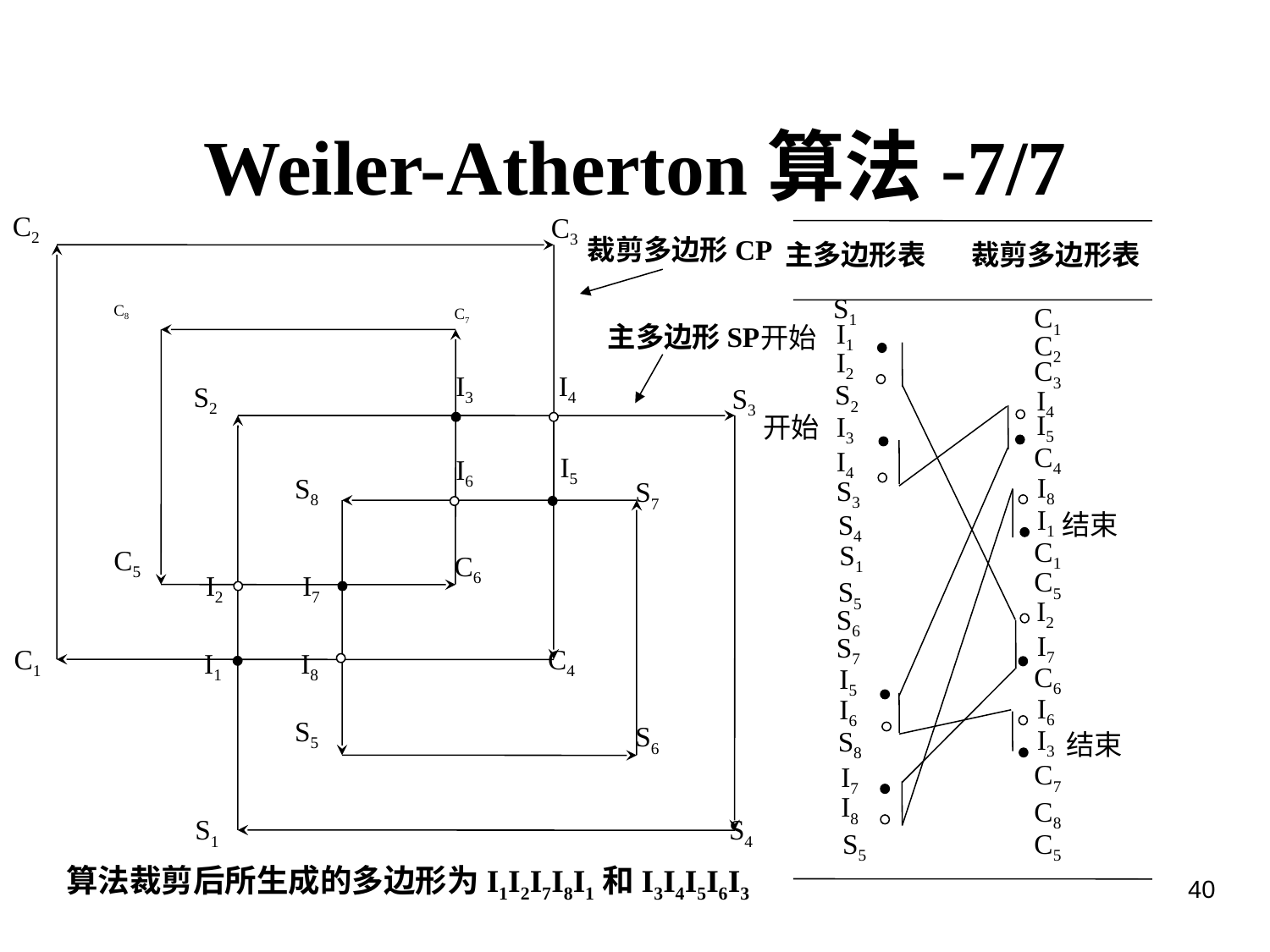

# Weiler-Atherton算法-7/7

C2
C3

C8
C7

C5
C6
C1
C4
I3
I4
S2
S3

S8
S7

S5
S6
S1
S4
I5
I6
I2
I7
I1
I8

裁剪多边形CP
主多边形表
裁剪多边形表

S1
C1

I1
主多边形SP
开始
C2
I2

C3

S2

I4

I5
I3
开始

C4

I4

I8
S3

I1
结束
S4

C1
S1
C5
S5
I2
S6

I7
S7
C6
I5

I6
I6

I3
S8
结束

C7
I7

I8

C8

S5
C5
算法裁剪后所生成的多边形为I1I2I7I8I1和I3I4I5I6I3
40